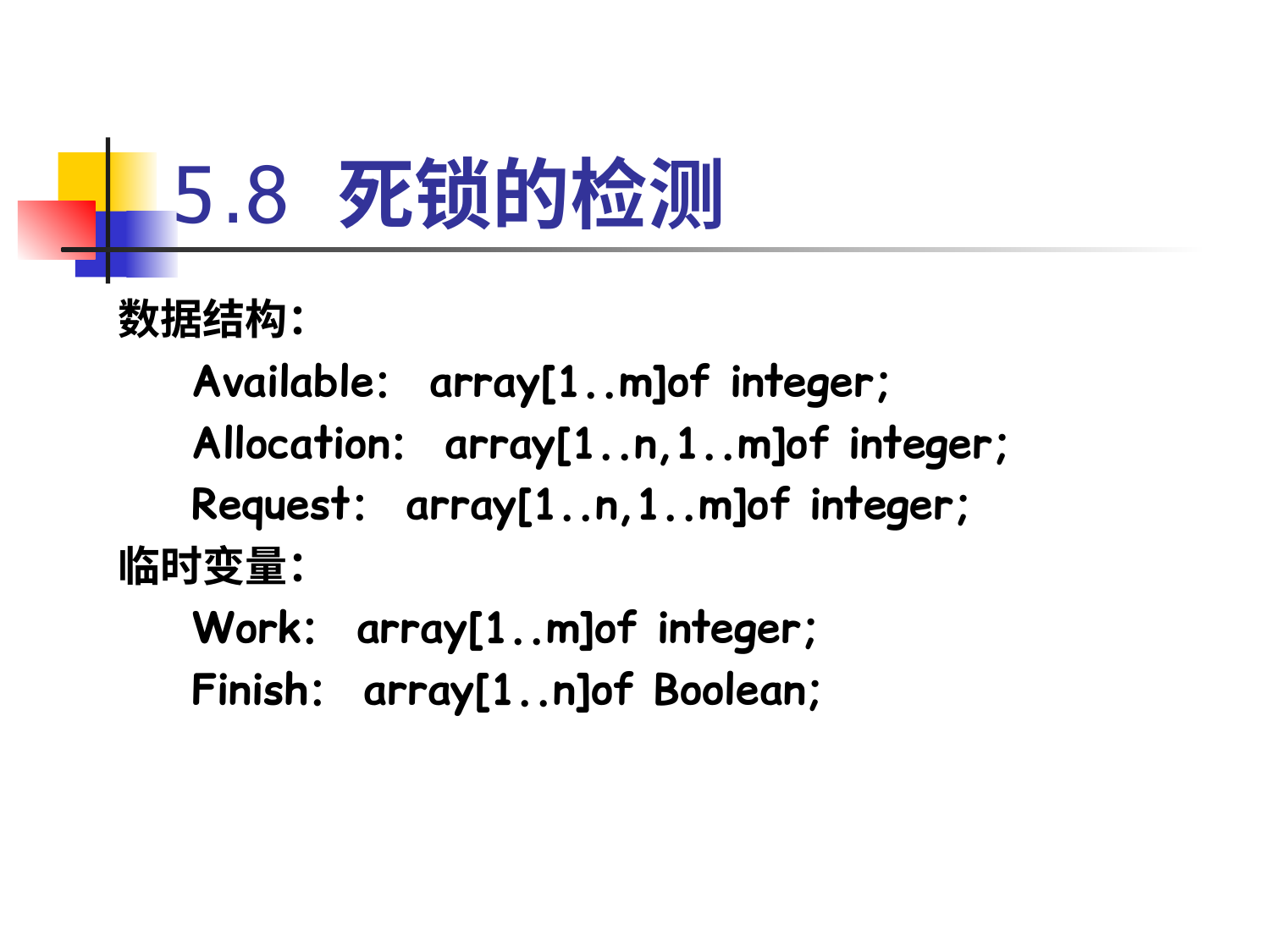

# 5.8 死锁的检测
数据结构：
    Available:  array[1..m]of integer;
    Allocation:  array[1..n,1..m]of integer;
    Request:  array[1..n,1..m]of integer;
临时变量：
    Work:  array[1..m]of integer;
    Finish:  array[1..n]of Boolean;